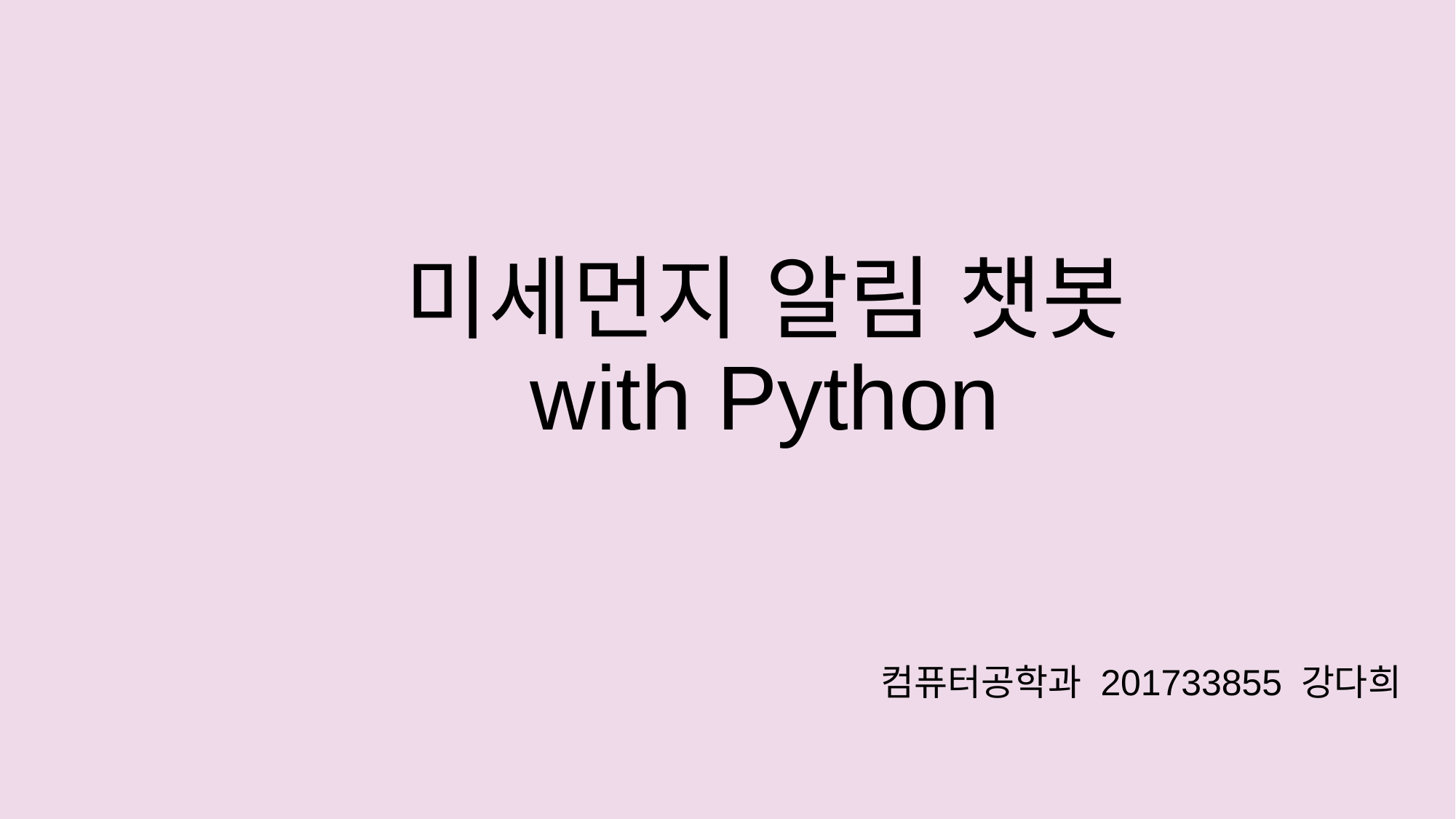

# 미세먼지 알림 챗봇 with Python
컴퓨터공학과 201733855 강다희